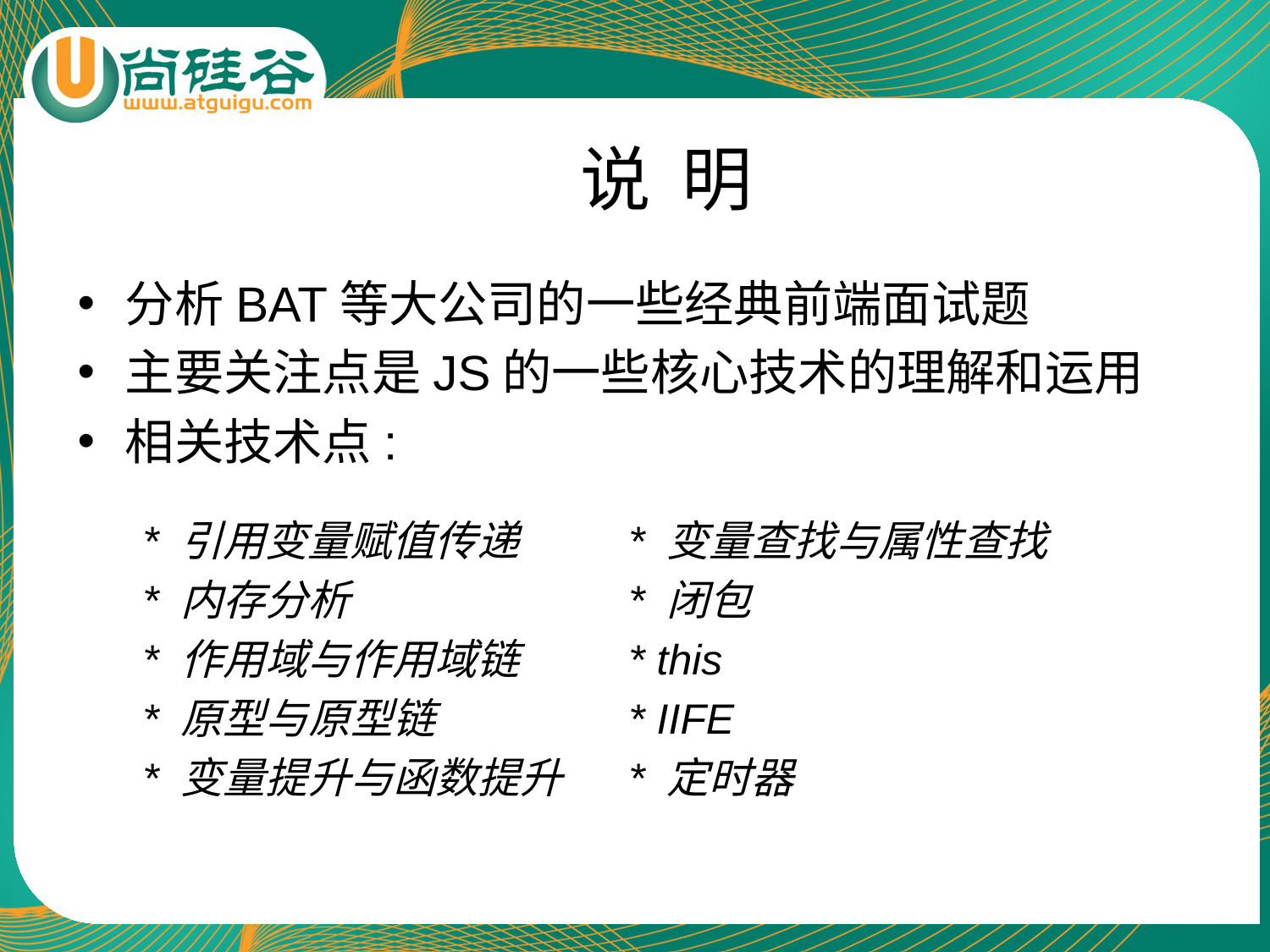

# 说  明
分析BAT等大公司的一些经典前端面试题
主要关注点是JS的一些核心技术的理解和运用
相关技术点:

* 引用变量赋值传递
* 内存分析
* 作用域与作用域链
* 原型与原型链
* 变量提升与函数提升
* 变量查找与属性查找
* 闭包
* this
* IIFE
* 定时器